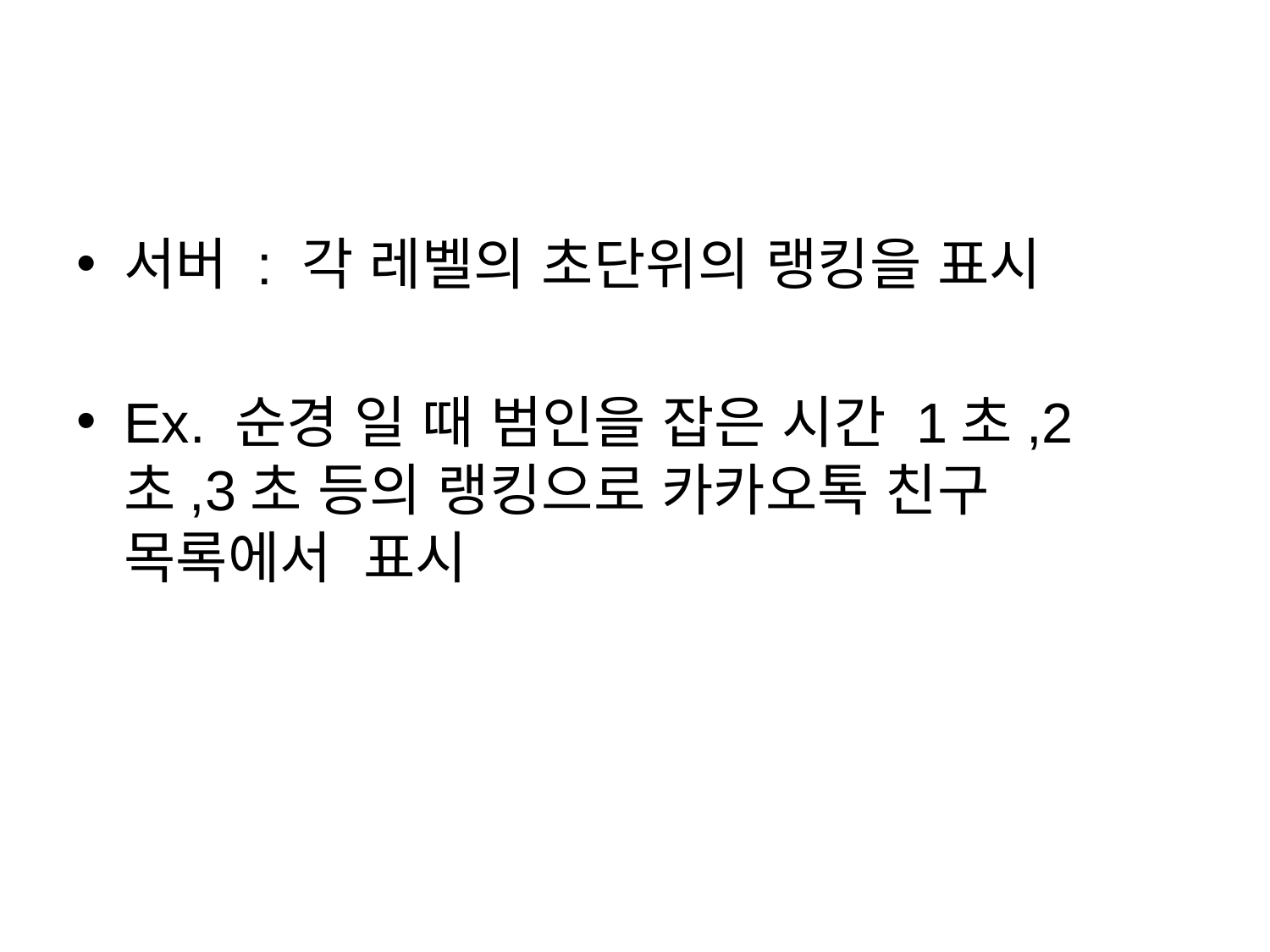

#
서버 : 각 레벨의 초단위의 랭킹을 표시

Ex. 순경 일 때 범인을 잡은 시간 1초,2초,3초 등의 랭킹으로 카카오톡 친구 목록에서  표시